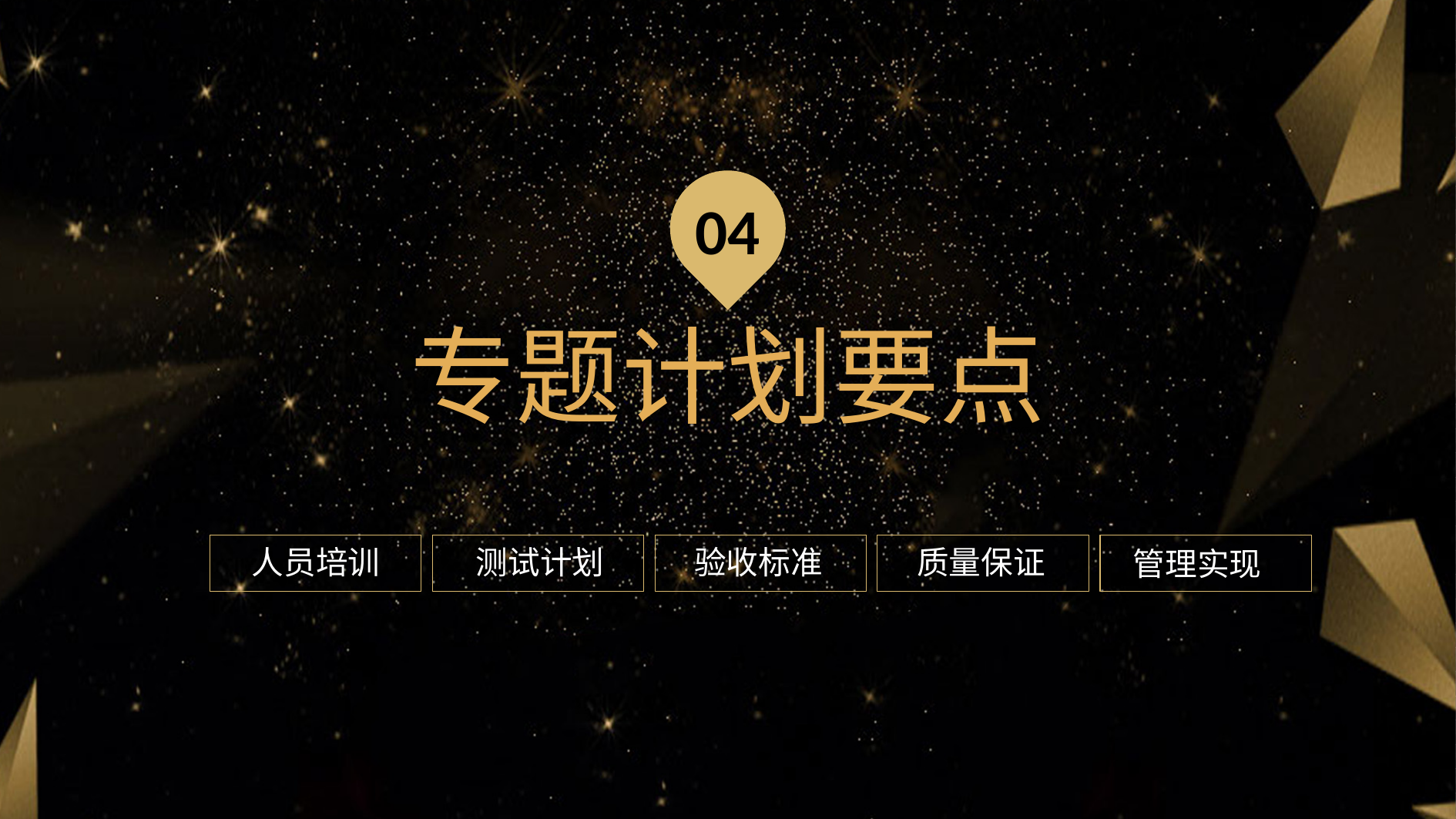

04
专题计划要点

人员培训
测试计划
验收标准
质量保证

管理实现